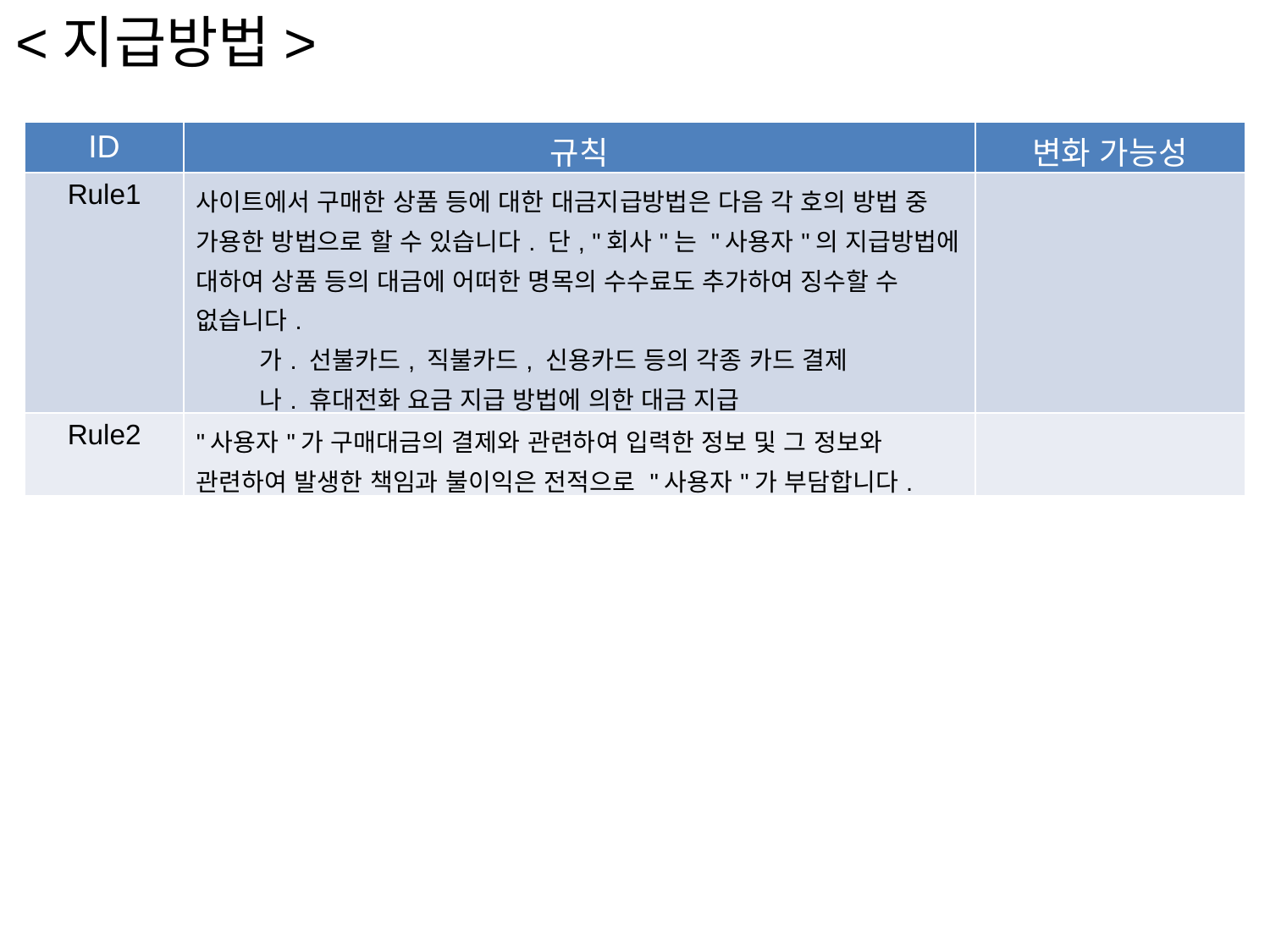

<지급방법>
| ID | 규칙 | 변화 가능성 |
| --- | --- | --- |
| Rule1 | 사이트에서 구매한 상품 등에 대한 대금지급방법은 다음 각 호의 방법 중 가용한 방법으로 할 수 있습니다. 단, "회사"는 "사용자"의 지급방법에 대하여 상품 등의 대금에 어떠한 명목의 수수료도 추가하여 징수할 수 없습니다. 가. 선불카드, 직불카드, 신용카드 등의 각종 카드 결제 나. 휴대전화 요금 지급 방법에 의한 대금 지급 다. 마일리지 등 회사가 지급한 적립금에 의한 결제 |  |
| Rule2 | "사용자"가 구매대금의 결제와 관련하여 입력한 정보 및 그 정보와 관련하여 발생한 책임과 불이익은 전적으로 "사용자"가 부담합니다. |  |